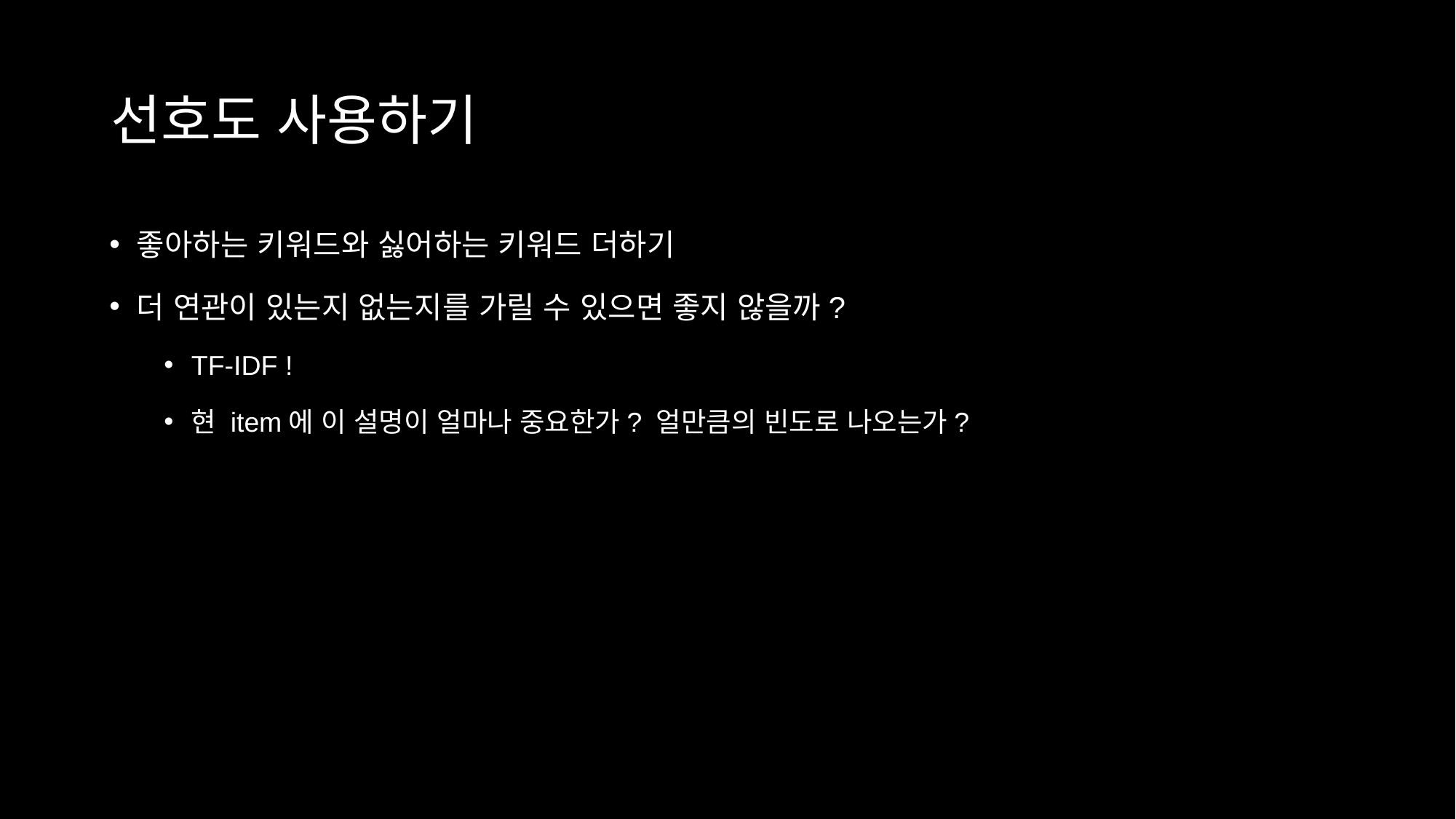

# 선호도 사용하기
좋아하는 키워드와 싫어하는 키워드 더하기
더 연관이 있는지 없는지를 가릴 수 있으면 좋지 않을까?
TF-IDF !
현 item에 이 설명이 얼마나 중요한가? 얼만큼의 빈도로 나오는가?